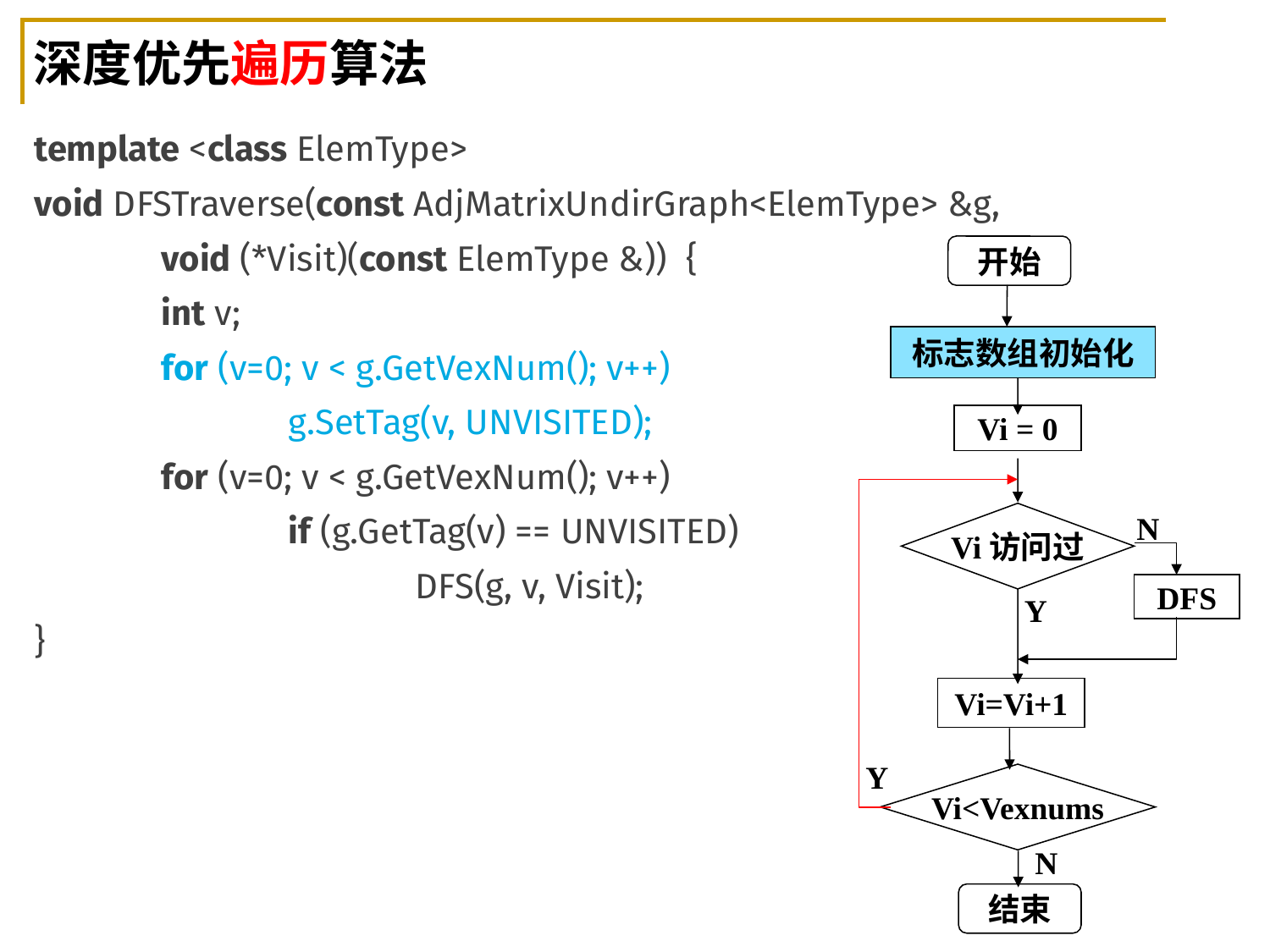

深度优先遍历算法
template <class ElemType>
void DFSTraverse(const AdjMatrixUndirGraph<ElemType> &g,
	void (*Visit)(const ElemType &))  {
	int v;
	for (v=0; v < g.GetVexNum(); v++)
		g.SetTag(v, UNVISITED);
	for (v=0; v < g.GetVexNum(); v++)
		if (g.GetTag(v) == UNVISITED)
			DFS(g, v, Visit);
}
开始

标志数组初始化

Vi = 0

N
Vi访问过

DFS
Y

Vi=Vi+1

Y
Vi<Vexnums
N

结束